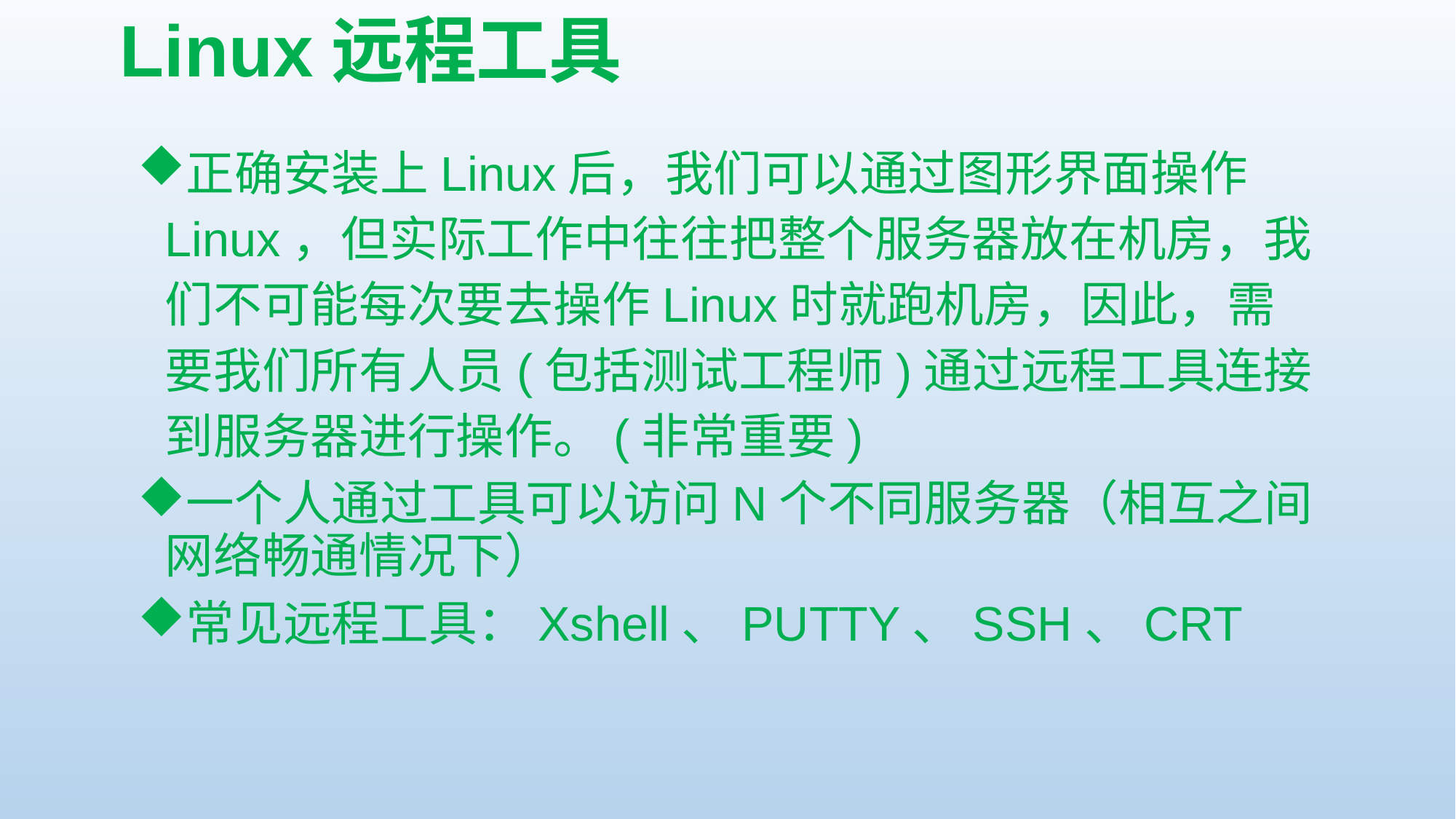

# Linux远程工具
正确安装上Linux后，我们可以通过图形界面操作Linux，但实际工作中往往把整个服务器放在机房，我们不可能每次要去操作Linux时就跑机房，因此，需要我们所有人员(包括测试工程师)通过远程工具连接到服务器进行操作。(非常重要)
一个人通过工具可以访问N个不同服务器（相互之间网络畅通情况下）
常见远程工具：Xshell、PUTTY、SSH、CRT